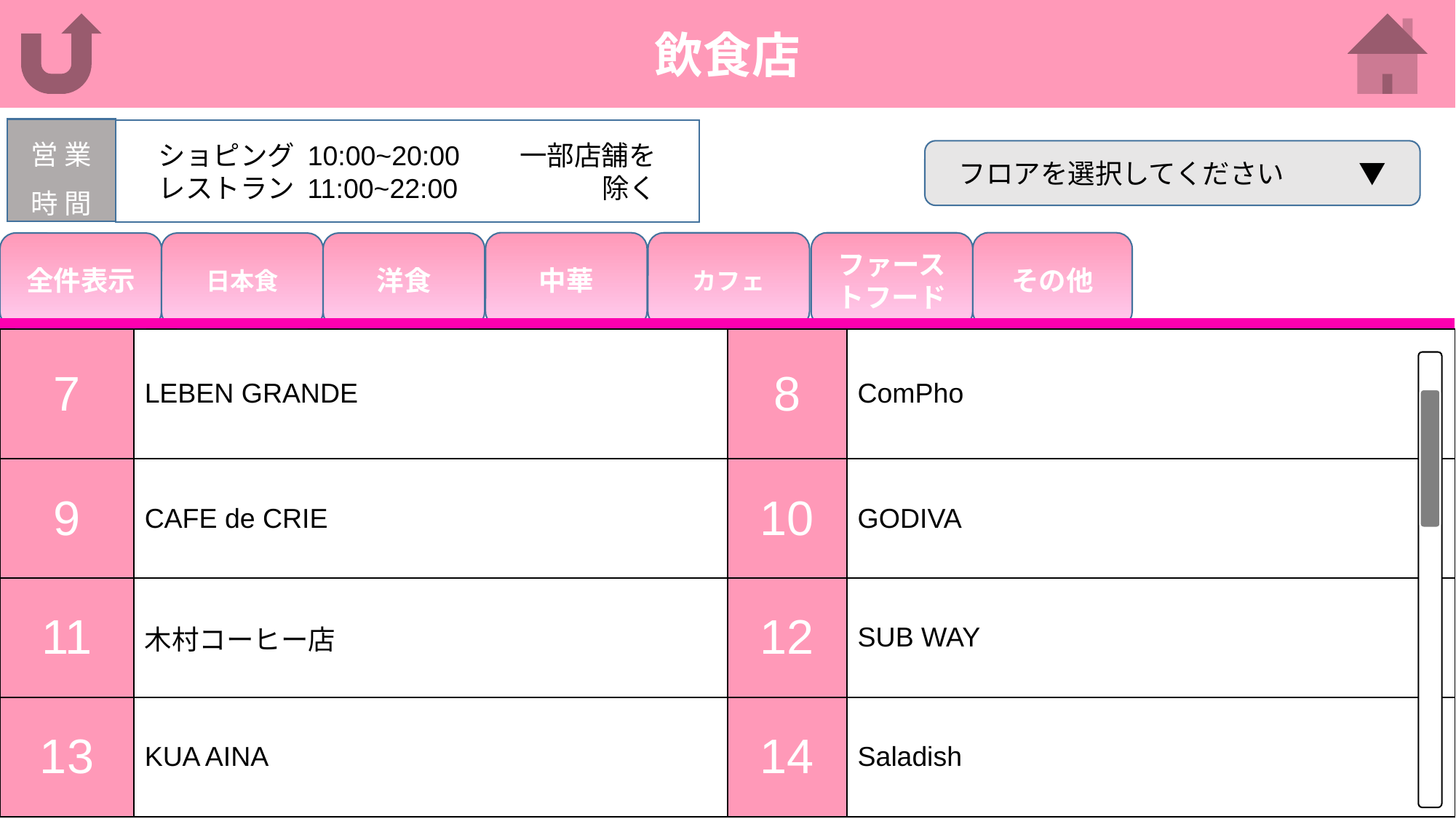

飲食店

営 業
時 間
ショピング 10:00~20:00       一部店舗を
レストラン 11:00~22:00                  除く
フロアを選択してください            ▼
その他
中華
カフェ
ファーストフード
洋食
全件表示
日本食

| 7 | LEBEN GRANDE | 8 | ComPho |
| --- | --- | --- | --- |
| 9 | CAFE de CRIE | 10 | GODIVA |
| 11 | 木村コーヒー店 | 12 | SUB WAY |
| 13 | KUA AINA | 14 | Saladish |